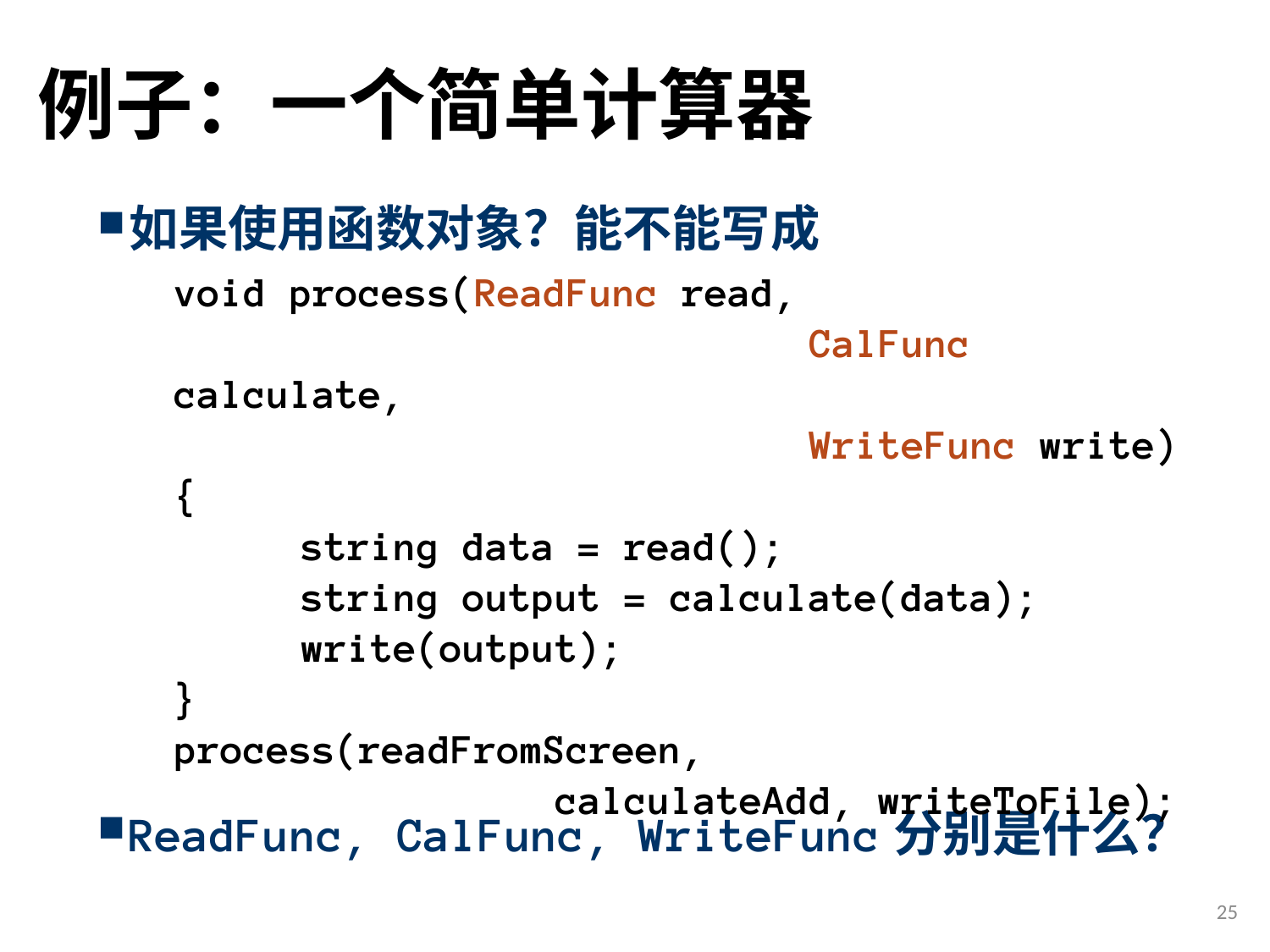

# 例子：一个简单计算器
如果使用函数对象？能不能写成

ReadFunc, CalFunc, WriteFunc分别是什么？
void process(ReadFunc read,
					CalFunc calculate,
					WriteFunc write)
{
	string data = read();
	string output = calculate(data);
	write(output);
}
process(readFromScreen,
			calculateAdd, writeToFile);
25